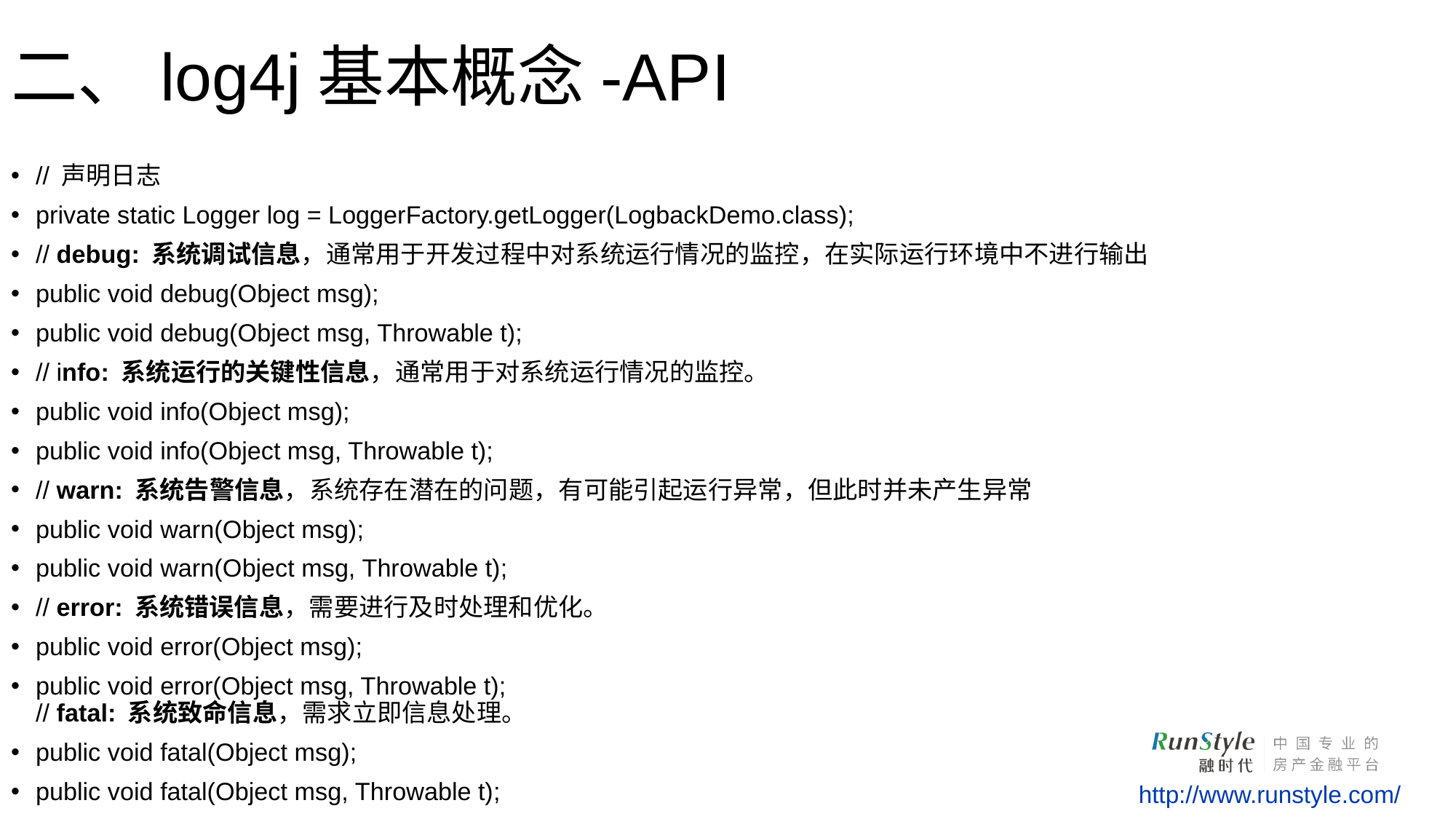

# 二、log4j基本概念-API
// 声明日志
private static Logger log = LoggerFactory.getLogger(LogbackDemo.class);
// debug: 系统调试信息，通常用于开发过程中对系统运行情况的监控，在实际运行环境中不进行输出
public void debug(Object msg);
public void debug(Object msg, Throwable t);
// info: 系统运行的关键性信息，通常用于对系统运行情况的监控。
public void info(Object msg);
public void info(Object msg, Throwable t);
// warn: 系统告警信息，系统存在潜在的问题，有可能引起运行异常，但此时并未产生异常
public void warn(Object msg);
public void warn(Object msg, Throwable t);
// error: 系统错误信息，需要进行及时处理和优化。
public void error(Object msg);
public void error(Object msg, Throwable t);
// fatal: 系统致命信息，需求立即信息处理。
public void fatal(Object msg);
public void fatal(Object msg, Throwable t);